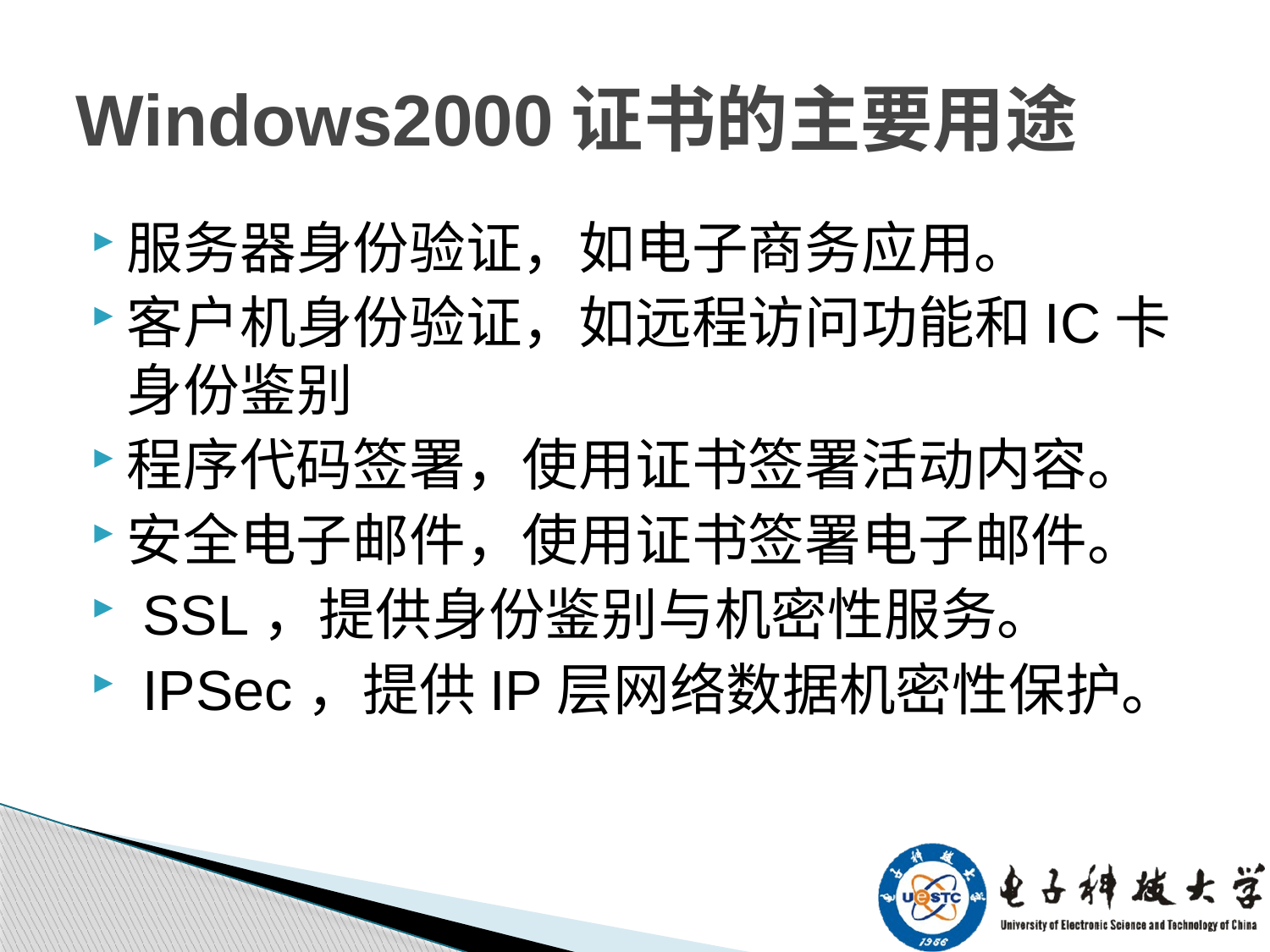

# Windows2000证书的主要用途
服务器身份验证，如电子商务应用。
客户机身份验证，如远程访问功能和IC卡身份鉴别
程序代码签署，使用证书签署活动内容。
安全电子邮件，使用证书签署电子邮件。
 SSL，提供身份鉴别与机密性服务。
 IPSec，提供IP层网络数据机密性保护。